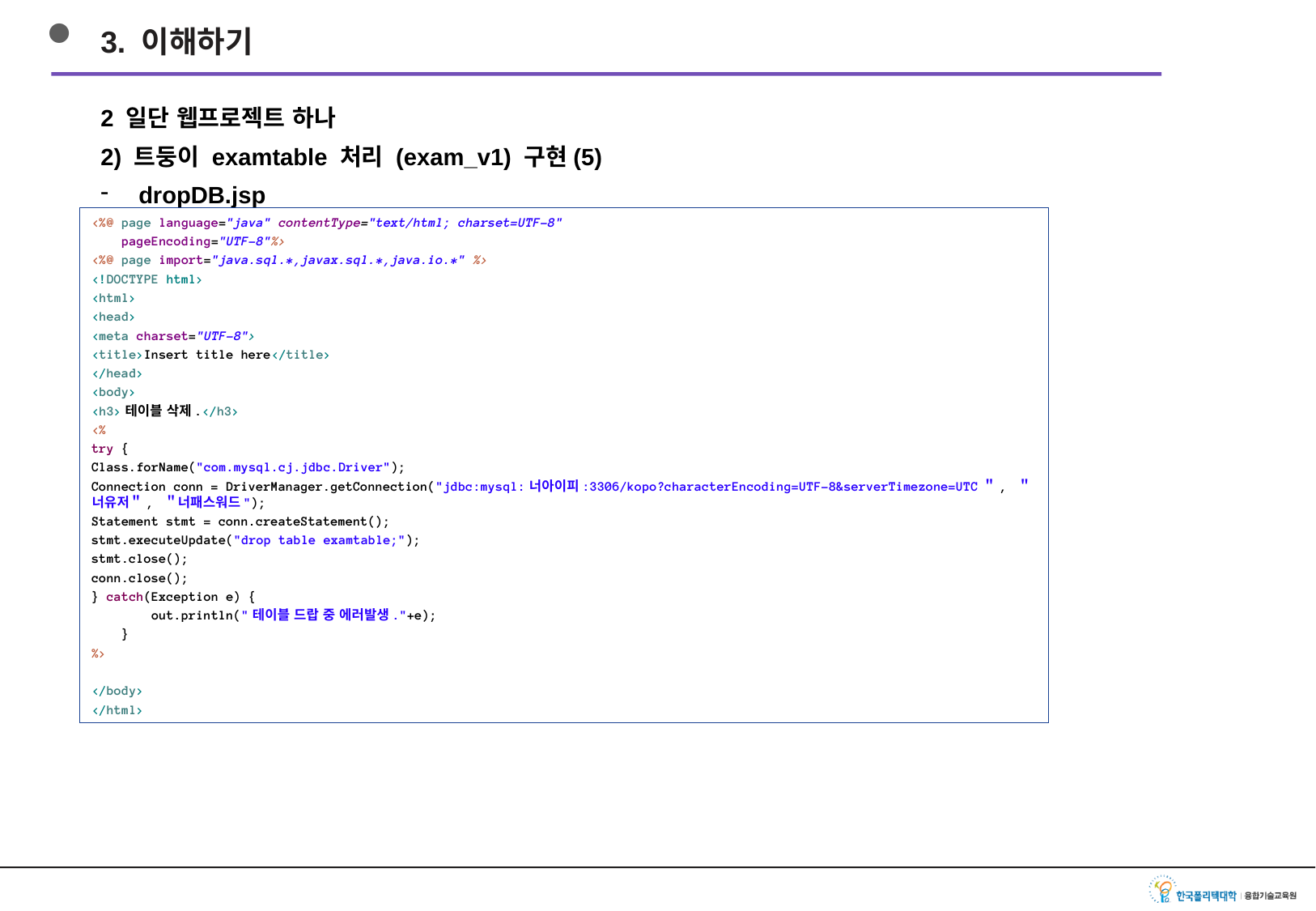

3. 이해하기
2 일단 웹프로젝트 하나
2) 트둥이 examtable 처리 (exam_v1) 구현(5)
dropDB.jsp
<%@ page language="java" contentType="text/html; charset=UTF-8"
    pageEncoding="UTF-8"%>
<%@ page import="java.sql.*,javax.sql.*,java.io.*" %>
<!DOCTYPE html>
<html>
<head>
<meta charset="UTF-8">
<title>Insert title here</title>
</head>
<body>
<h3>테이블 삭제.</h3>
<%
try {
Class.forName("com.mysql.cj.jdbc.Driver");
Connection conn = DriverManager.getConnection("jdbc:mysql:너아이피:3306/kopo?characterEncoding=UTF-8&serverTimezone=UTC＂, ＂너유저＂, ＂너패스워드");
Statement stmt = conn.createStatement();
stmt.executeUpdate("drop table examtable;");
stmt.close();
conn.close();
} catch(Exception e) {
        out.println("테이블 드랍 중 에러발생."+e);
    }
%>

</body>
</html>